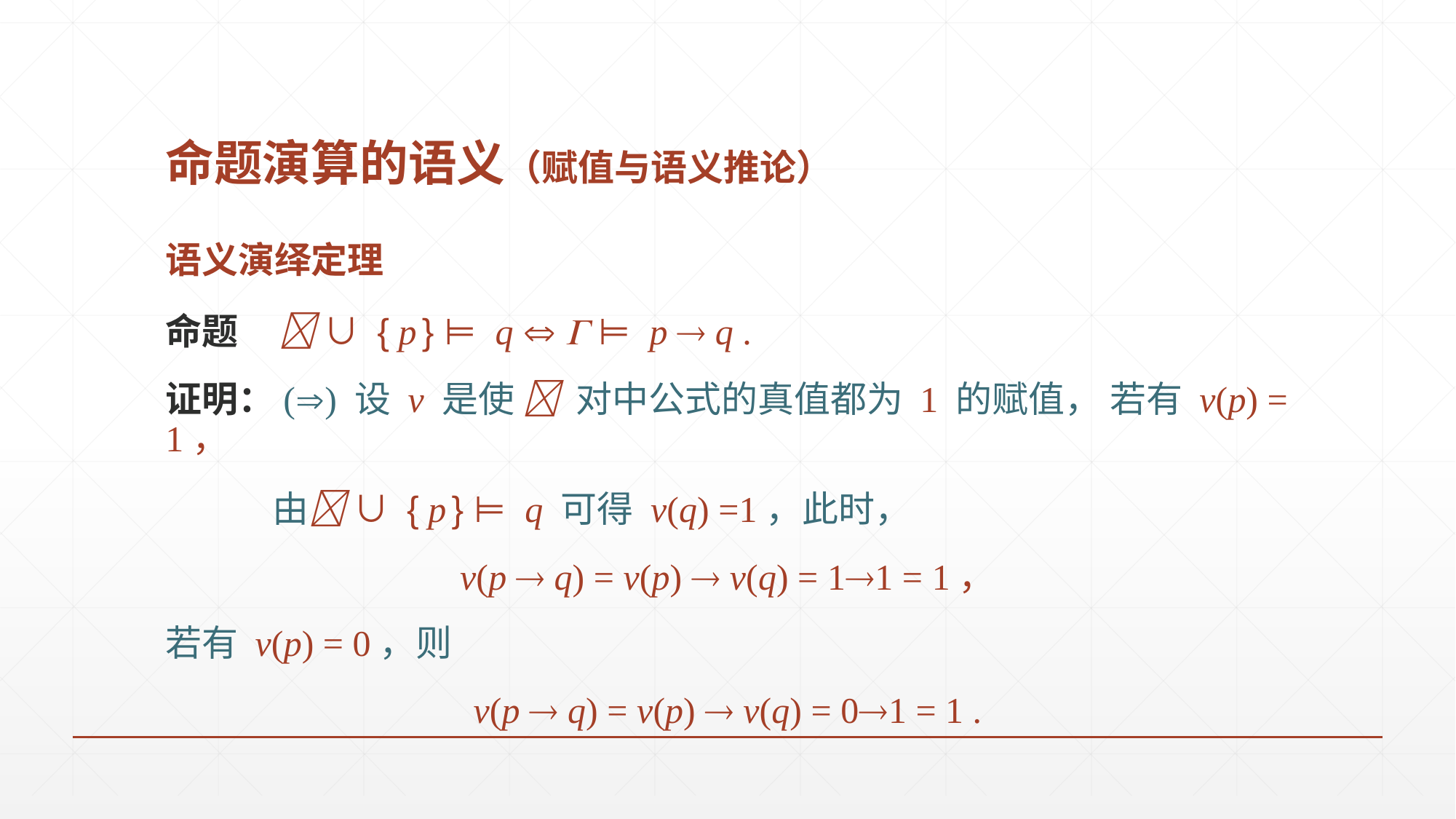

# 命题演算的语义（赋值与语义推论）
语义演绎定理
命题     Γ ∪ { p } ⊨  q ⇔ Γ ⊨  p → q .
证明：(⇒) 设 v 是使 Γ  对中公式的真值都为 1 的赋值， 若有 v(p) = 1，
            由Γ ∪ { p } ⊨  q 可得 v(q) =1，此时，
v(p → q) = v(p) → v(q) = 1→1 = 1，
若有 v(p) = 0，则
v(p → q) = v(p) → v(q) = 0→1 = 1 .